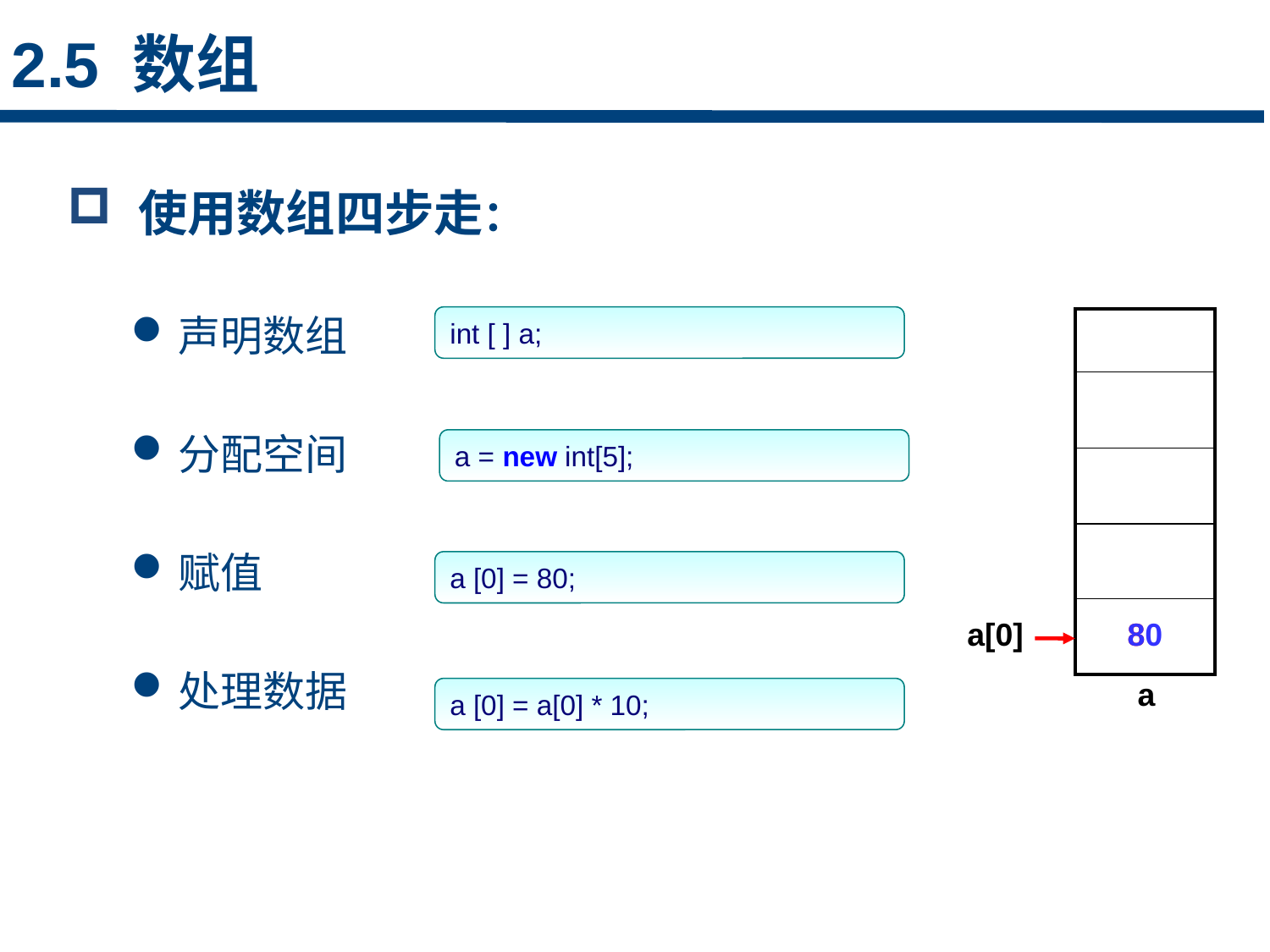

2.5 数组
 使用数组四步走：

声明数组

分配空间

赋值

处理数据

点击添加文本
int [ ] a;
|  |
| --- |
|  |
|  |
|  |
|  |
点击添加文本
a = new int[5];
a [0] = 80;
点击添加文本
a[0]
8
80

a
a [0] = a[0] * 10;
点击添加文本